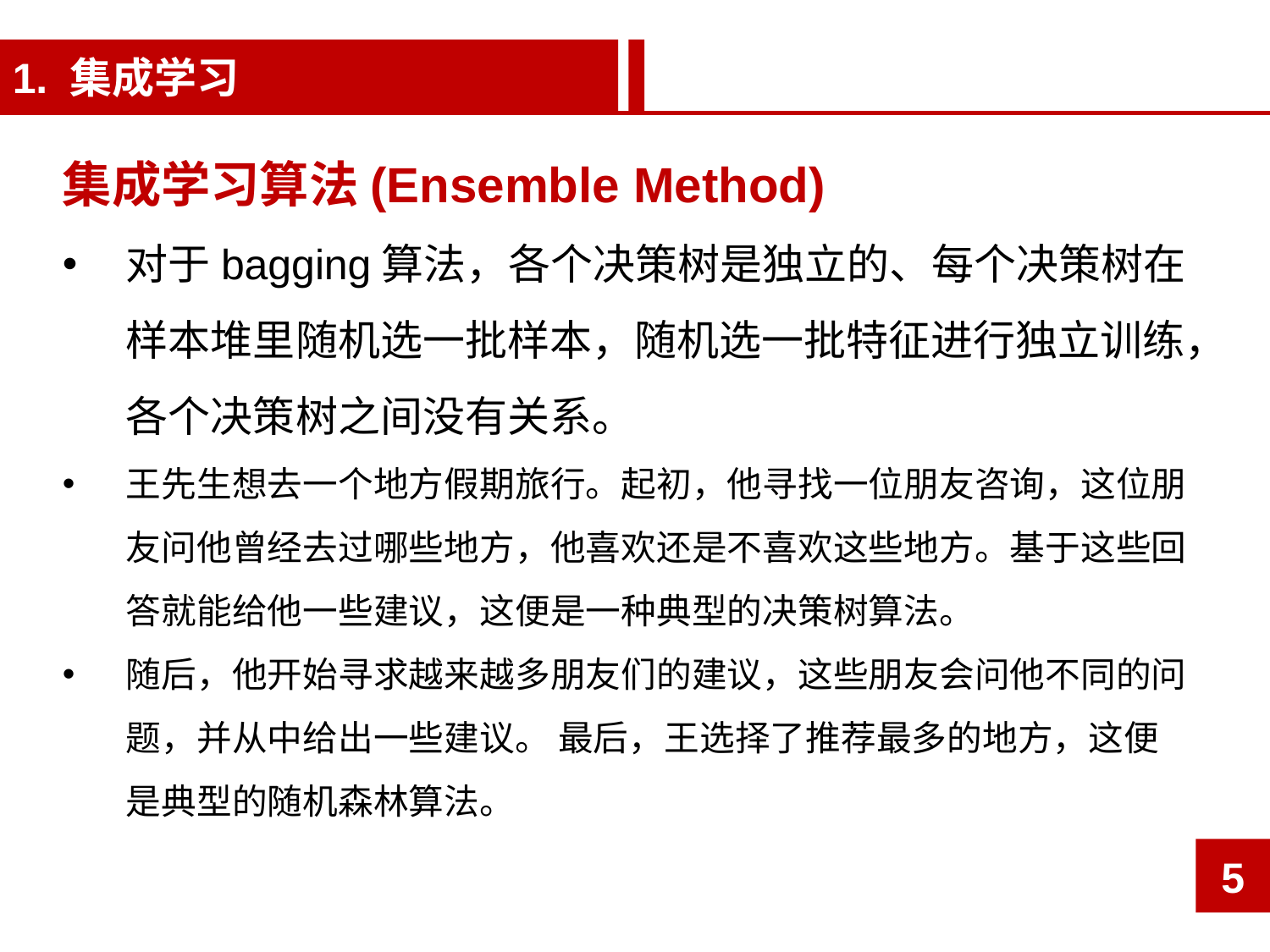

1. 集成学习

集成学习算法(Ensemble Method)
对于bagging算法，各个决策树是独立的、每个决策树在样本堆里随机选一批样本，随机选一批特征进行独立训练，各个决策树之间没有关系。
王先生想去一个地方假期旅行。起初，他寻找一位朋友咨询，这位朋友问他曾经去过哪些地方，他喜欢还是不喜欢这些地方。基于这些回答就能给他一些建议，这便是一种典型的决策树算法。
随后，他开始寻求越来越多朋友们的建议，这些朋友会问他不同的问题，并从中给出一些建议。 最后，王选择了推荐最多的地方，这便是典型的随机森林算法。

5